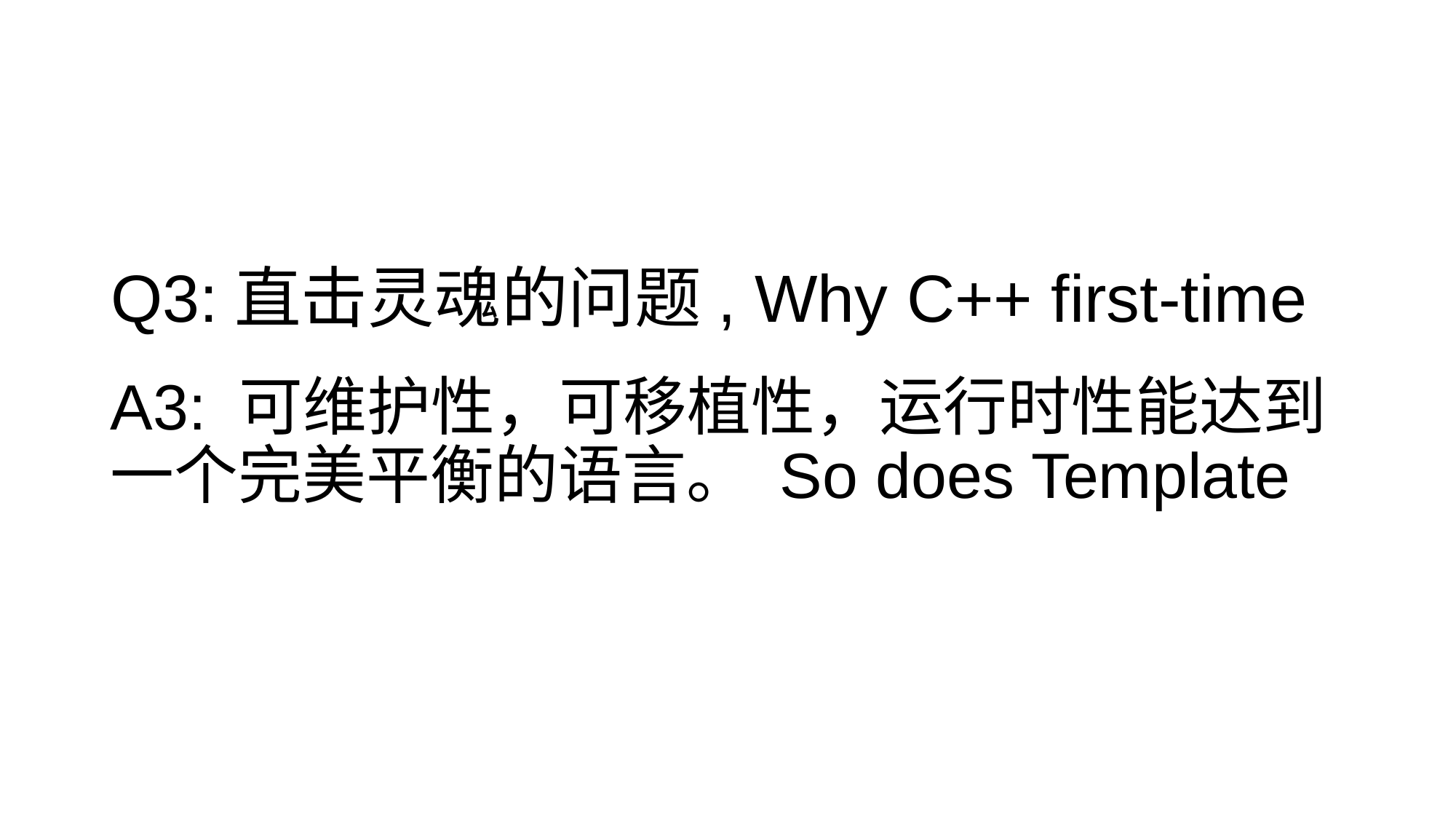

# Q3:直击灵魂的问题, Why C++ first-time
A3: 可维护性，可移植性，运行时性能达到一个完美平衡的语言。 So does Template